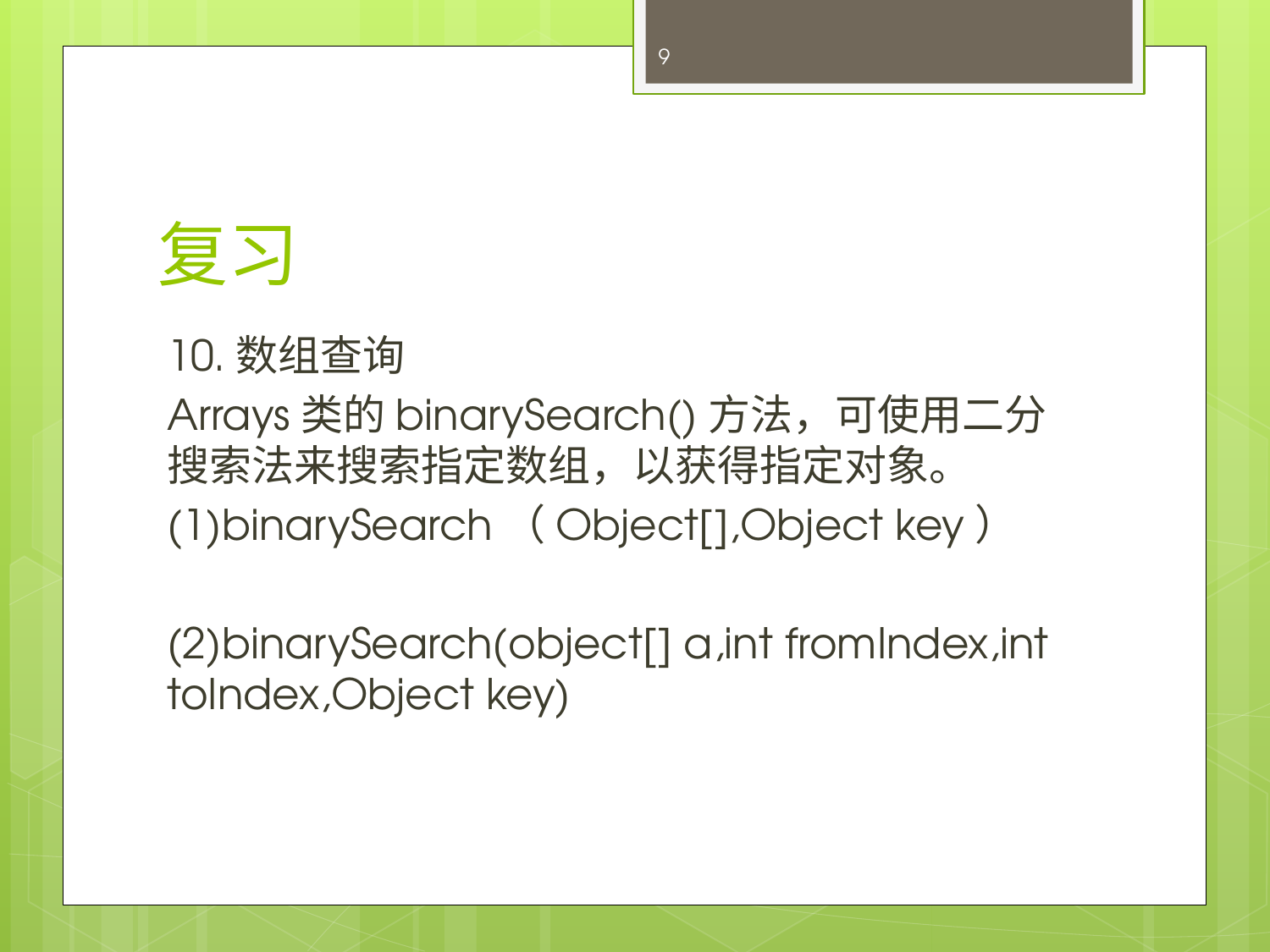

9
# 复习
10.数组查询
Arrays类的binarySearch()方法，可使用二分搜索法来搜索指定数组，以获得指定对象。
(1)binarySearch（Object[],Object key）

(2)binarySearch(object[] a,int fromIndex,int toIndex,Object key)